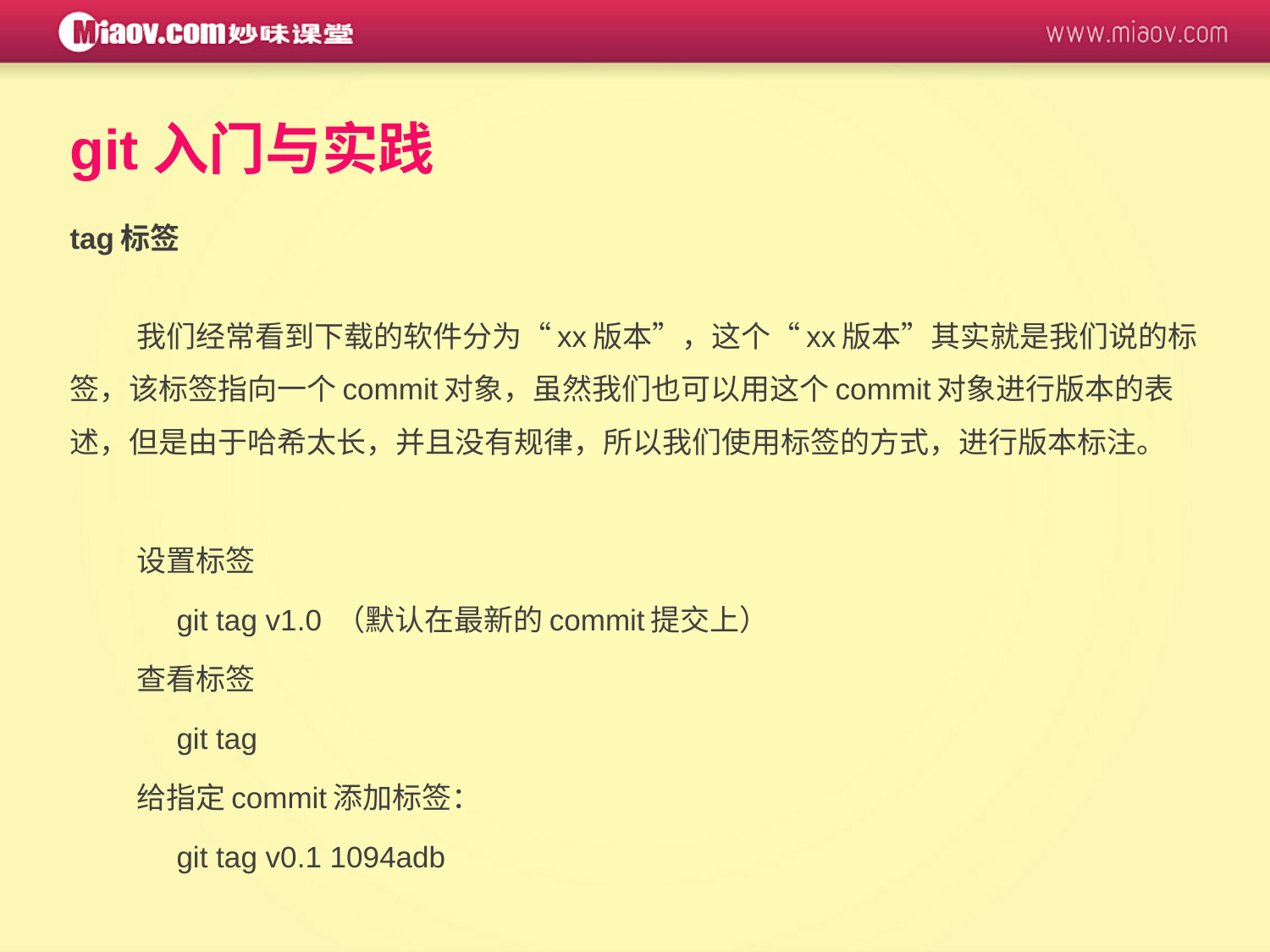

git入门与实践

tag标签

我们经常看到下载的软件分为“xx版本”，这个“xx版本”其实就是我们说的标签，该标签指向一个commit对象，虽然我们也可以用这个commit对象进行版本的表述，但是由于哈希太长，并且没有规律，所以我们使用标签的方式，进行版本标注。

设置标签
	git tag v1.0 （默认在最新的commit提交上）
查看标签
	git tag
给指定commit添加标签：
	git tag v0.1 1094adb